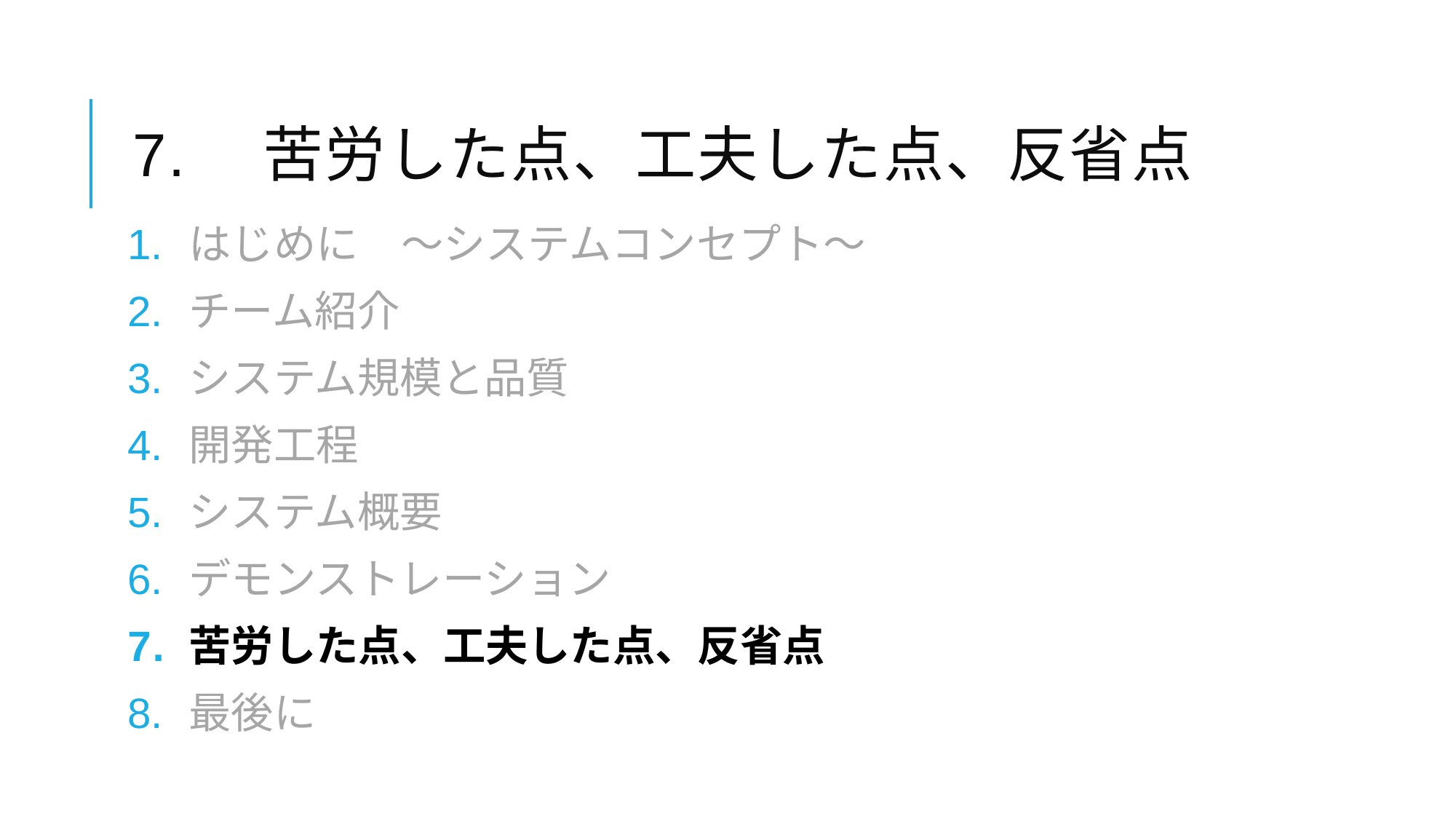

# 7.　苦労した点、工夫した点、反省点
はじめに　～システムコンセプト～
チーム紹介
システム規模と品質
開発工程
システム概要
デモンストレーション
苦労した点、工夫した点、反省点
最後に